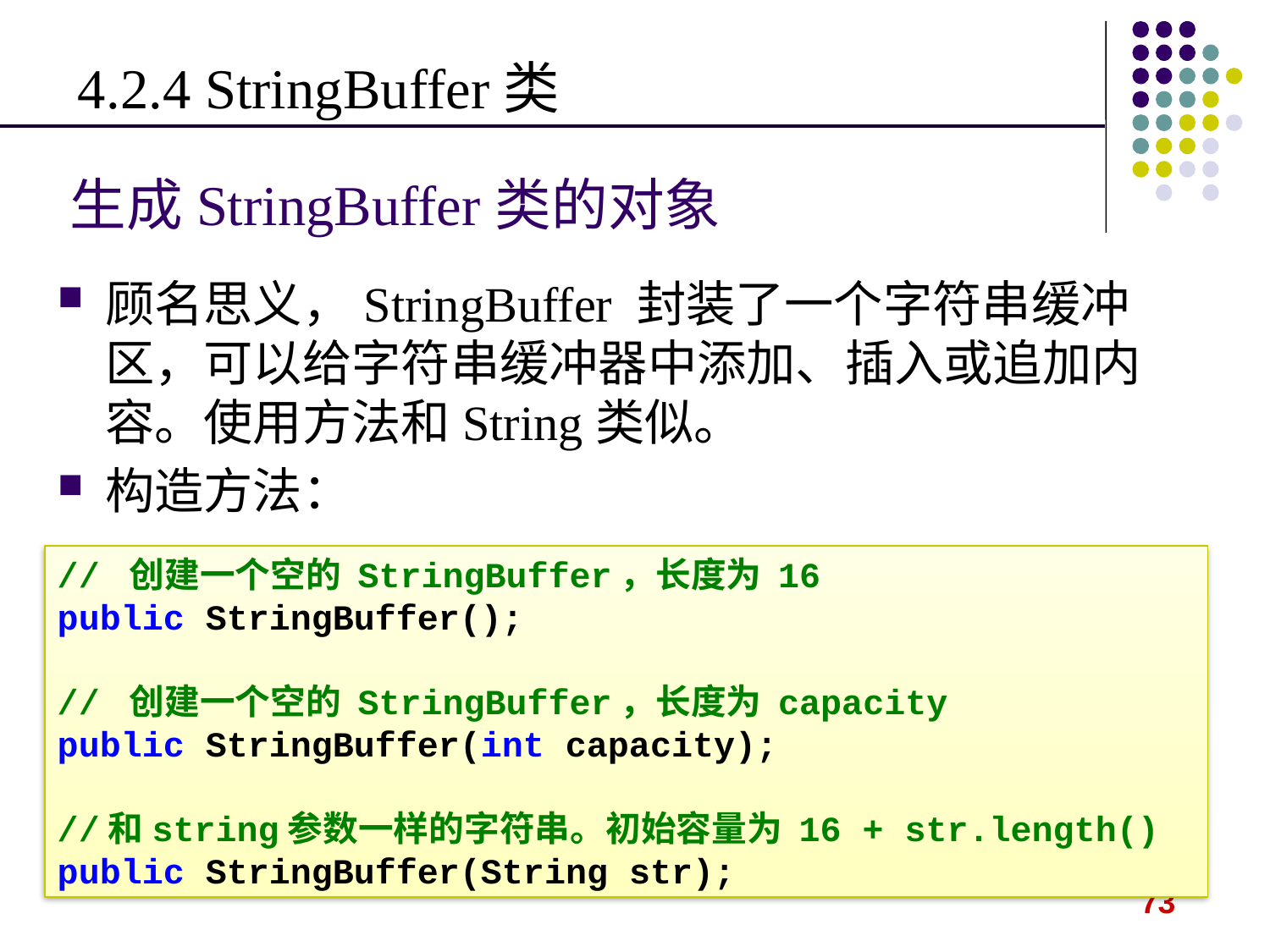

4.2.4 StringBuffer类
生成StringBuffer类的对象
顾名思义，StringBuffer 封装了一个字符串缓冲区，可以给字符串缓冲器中添加、插入或追加内容。使用方法和String类似。
构造方法：
// 创建一个空的 StringBuffer，长度为 16
public StringBuffer();

// 创建一个空的 StringBuffer，长度为 capacity
public StringBuffer(int capacity);

//和string参数一样的字符串。初始容量为 16 + str.length()
public StringBuffer(String str);